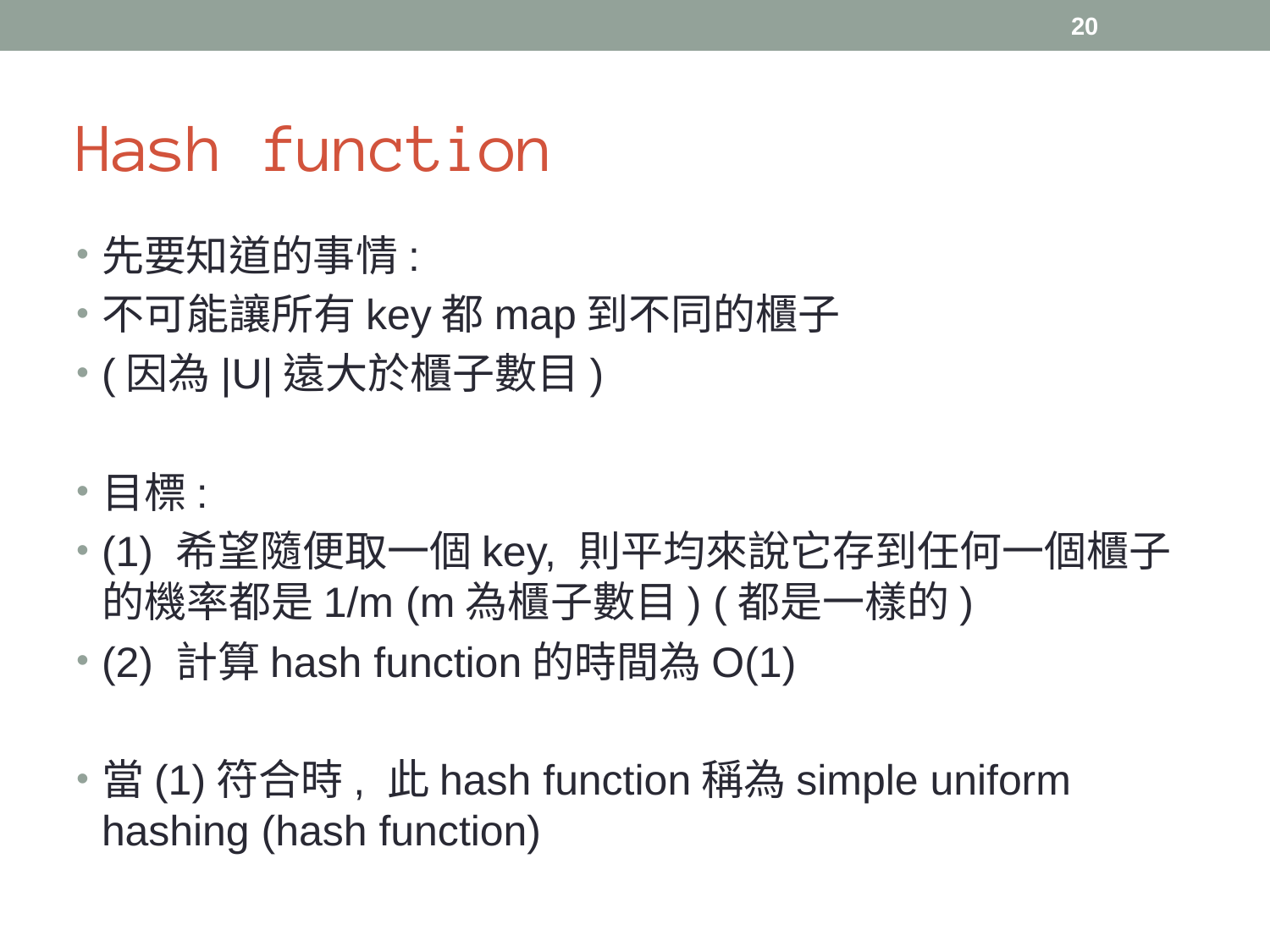

20
# Hash function
先要知道的事情:
不可能讓所有key都map到不同的櫃子
(因為|U|遠大於櫃子數目)

目標:
(1) 希望隨便取一個key, 則平均來說它存到任何一個櫃子的機率都是1/m (m為櫃子數目) (都是一樣的)
(2) 計算hash function的時間為O(1)

當(1)符合時, 此hash function稱為simple uniform hashing (hash function)